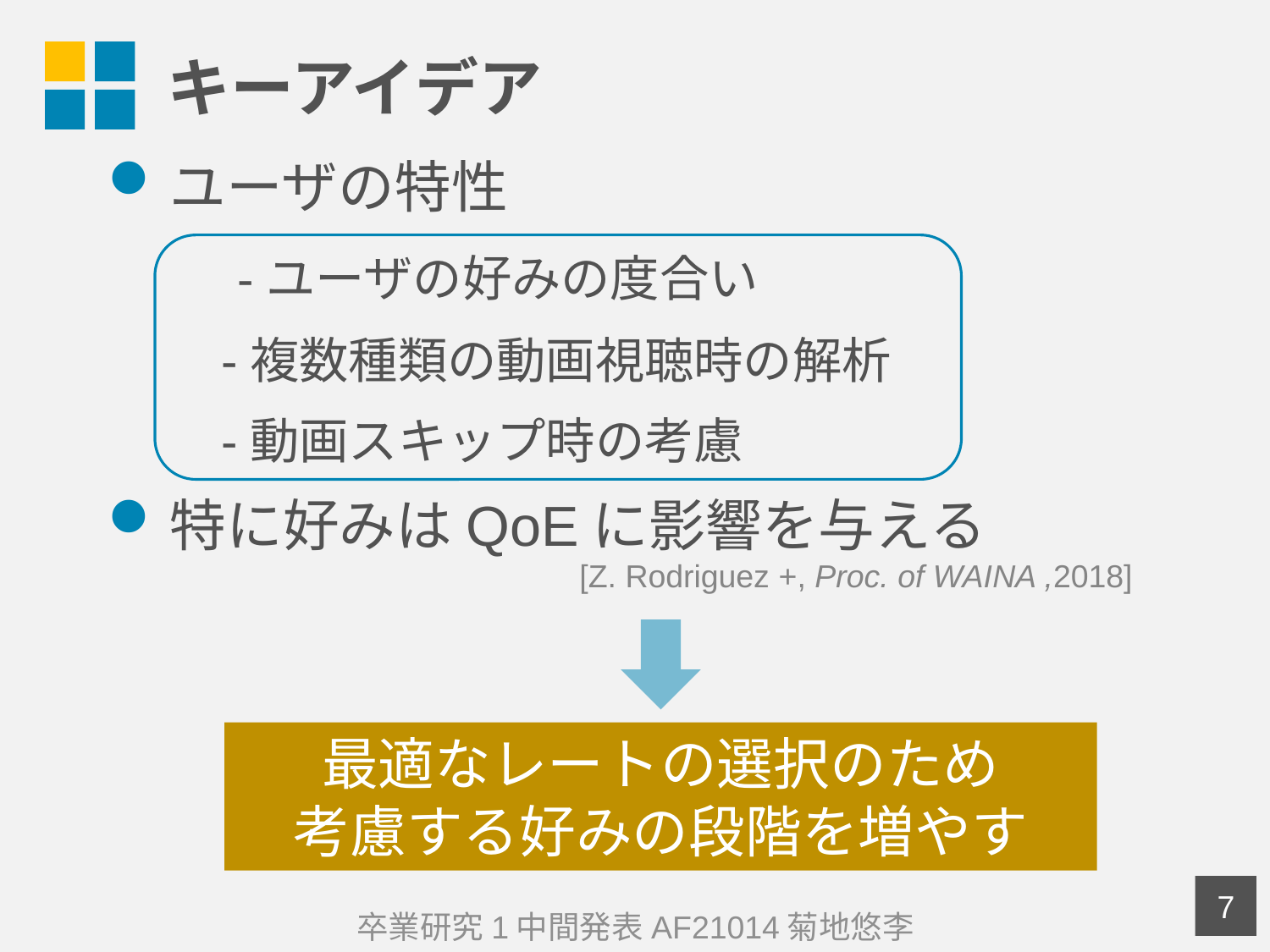

# キーアイデア
ユーザの特性
　　-ユーザの好みの度合い
　　-複数種類の動画視聴時の解析
　　-動画スキップ時の考慮
特に好みはQoEに影響を与える

[Z. Rodriguez +, Proc. of WAINA ,2018]

最適なレートの選択のため
考慮する好みの段階を増やす
7
卒業研究1中間発表AF21014菊地悠李